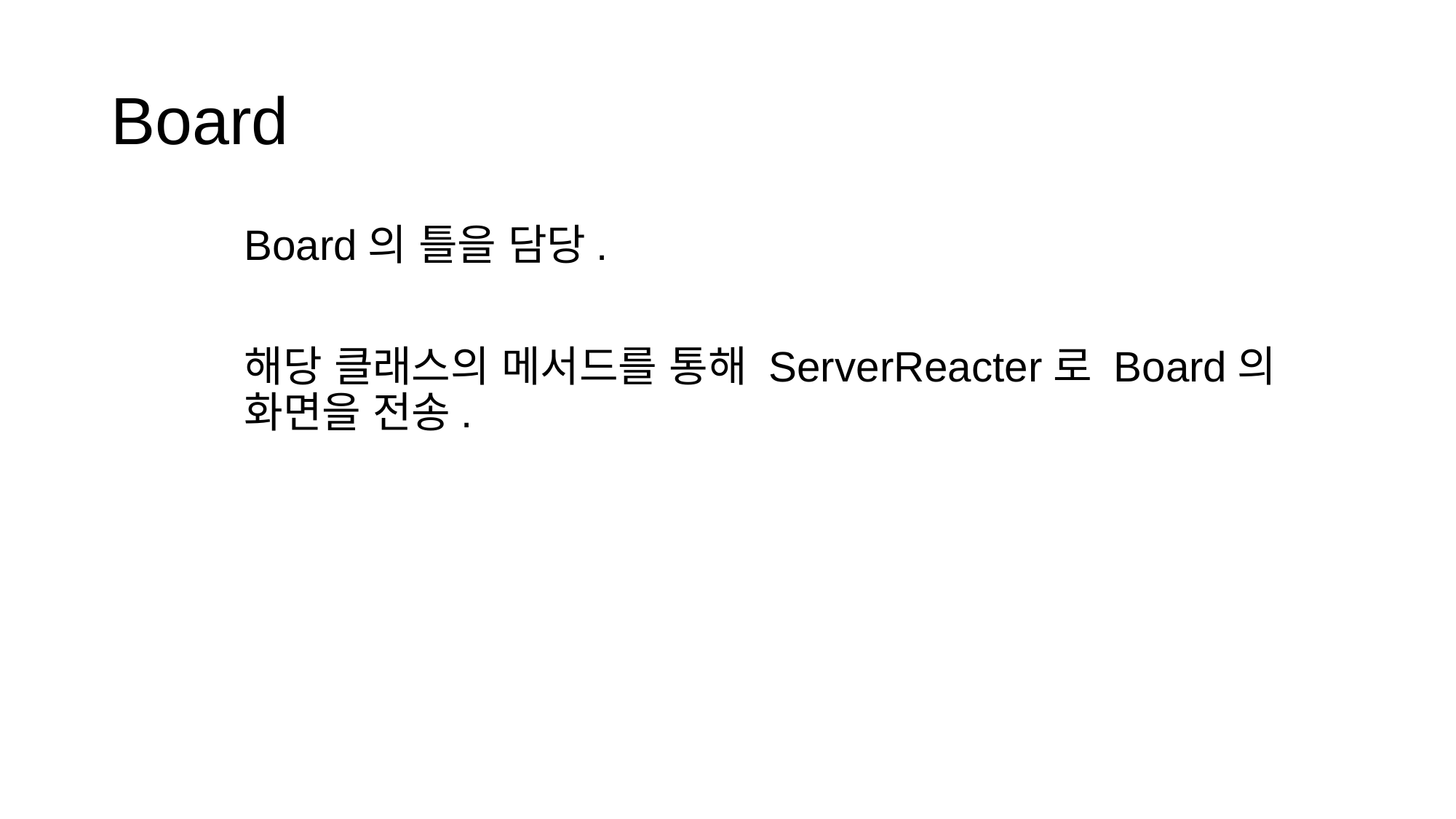

# Board
Board의 틀을 담당.

해당 클래스의 메서드를 통해 ServerReacter로 Board의 화면을 전송.